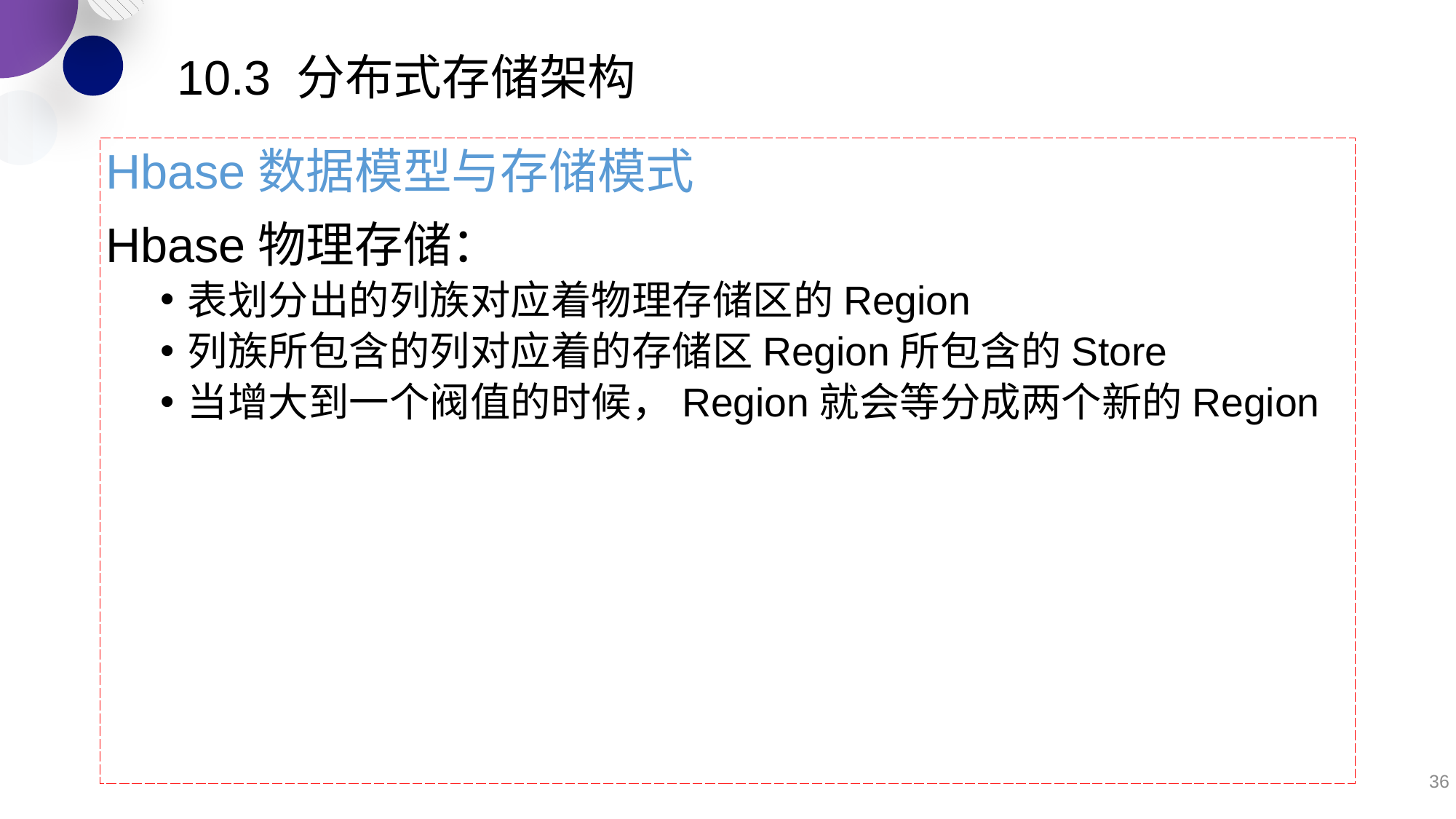

# 10.3 分布式存储架构
Hbase数据模型与存储模式
Hbase物理存储：
表划分出的列族对应着物理存储区的Region
列族所包含的列对应着的存储区Region所包含的Store
当增大到一个阀值的时候，Region就会等分成两个新的Region

36